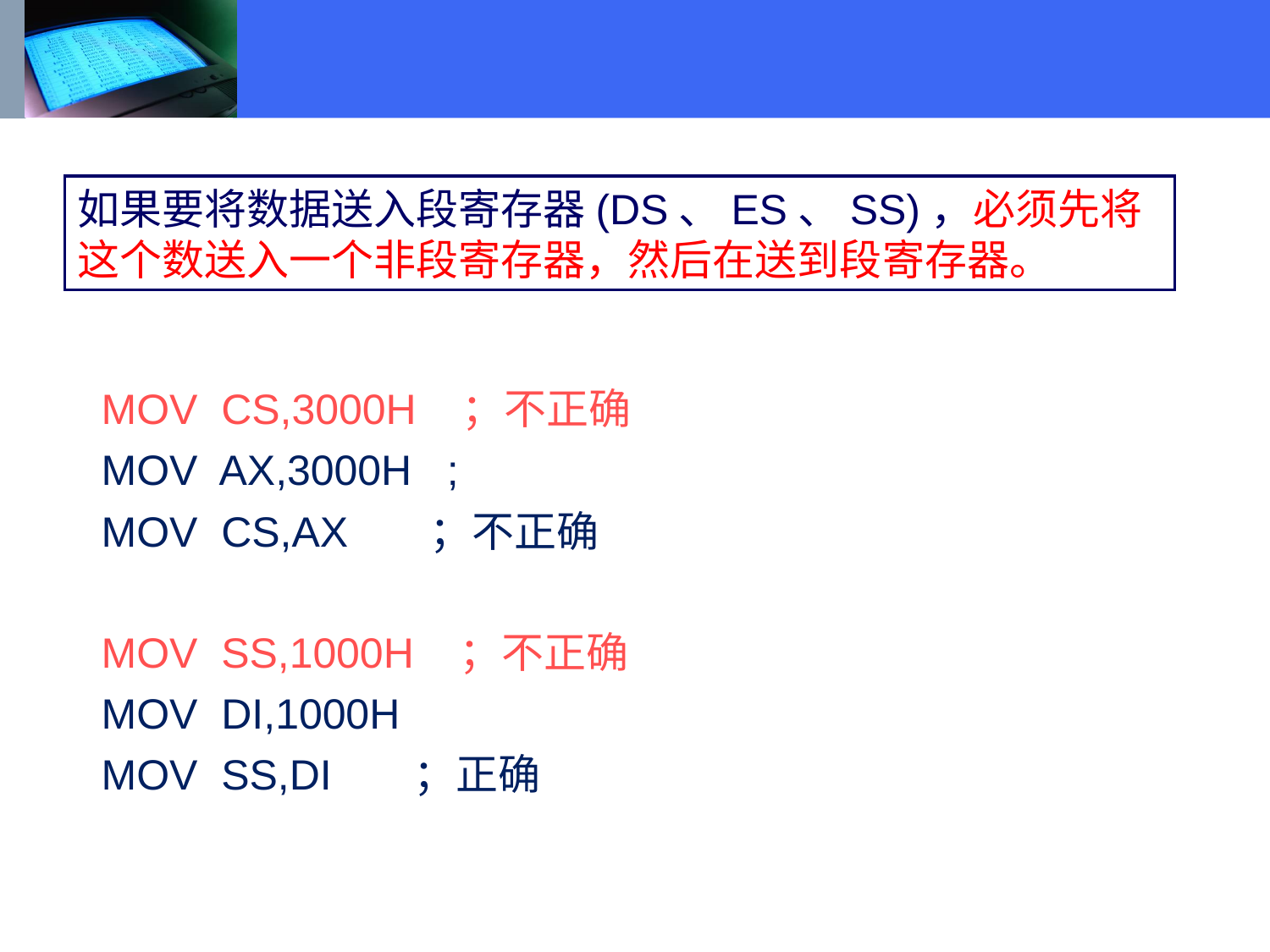

如果要将数据送入段寄存器(DS、ES、SS)，必须先将这个数送入一个非段寄存器，然后在送到段寄存器。
  MOV  CS,3000H   ；不正确
  MOV  AX,3000H   ;
  MOV  CS,AX      ；不正确

  MOV  SS,1000H   ；不正确
  MOV  DI,1000H
  MOV  SS,DI      ；正确